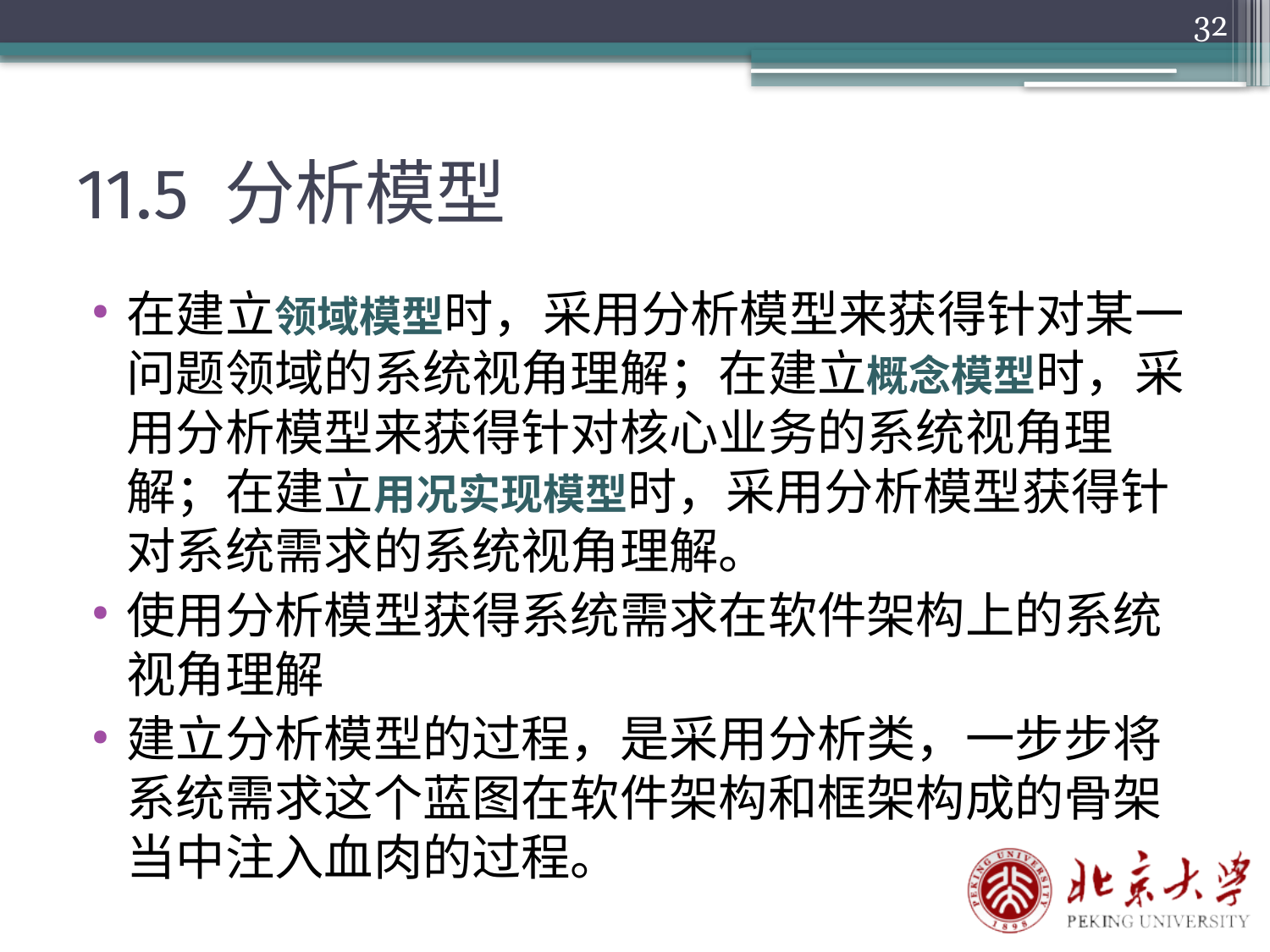

32
# 11.5 分析模型
在建立领域模型时，采用分析模型来获得针对某一问题领域的系统视角理解；在建立概念模型时，采用分析模型来获得针对核心业务的系统视角理解；在建立用况实现模型时，采用分析模型获得针对系统需求的系统视角理解。
使用分析模型获得系统需求在软件架构上的系统视角理解
建立分析模型的过程，是采用分析类，一步步将系统需求这个蓝图在软件架构和框架构成的骨架当中注入血肉的过程。